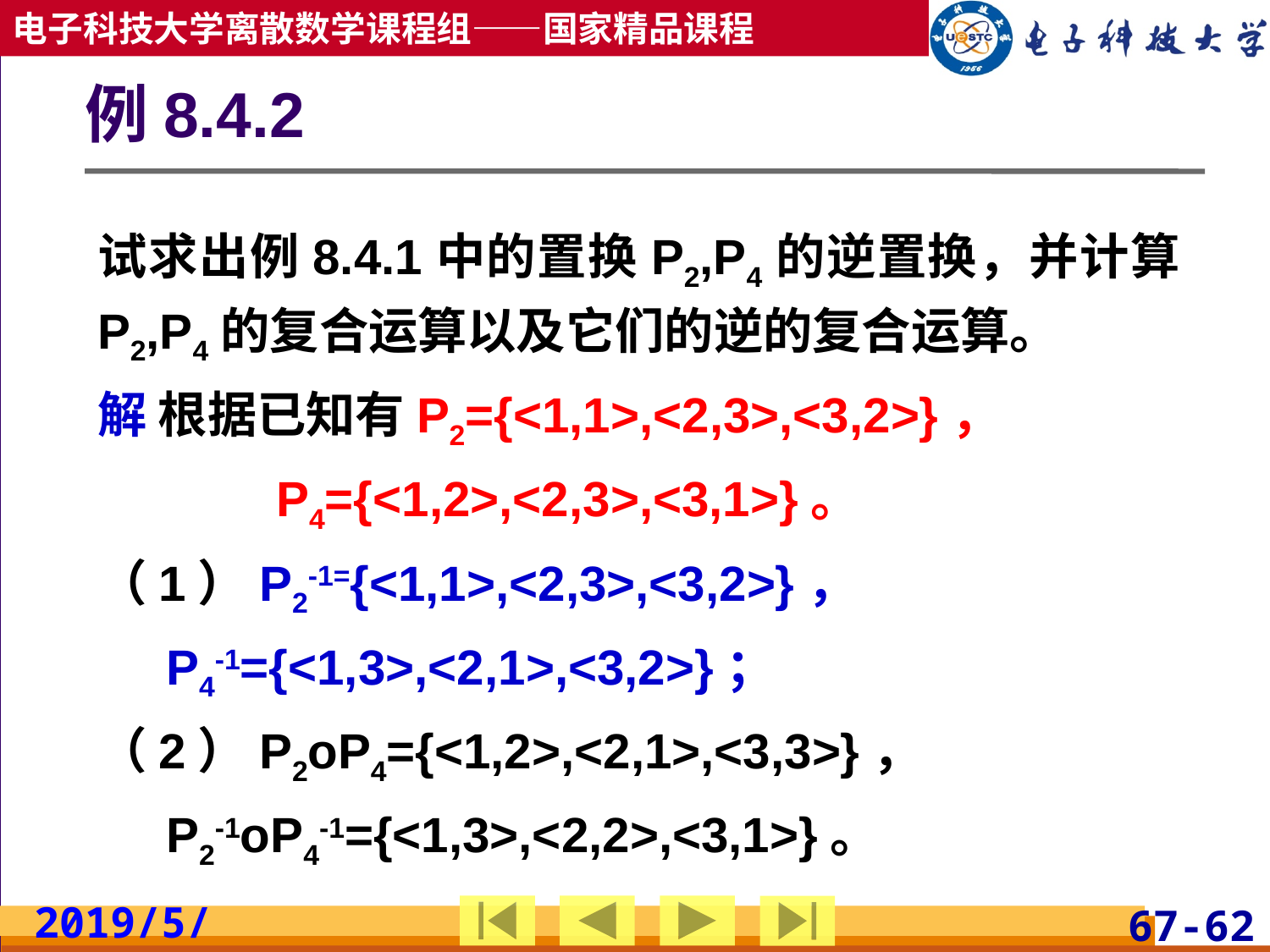

# 例8.4.2
试求出例8.4.1中的置换P2,P4的逆置换，并计算P2,P4的复合运算以及它们的逆的复合运算。
解 根据已知有P2={<1,1>,<2,3>,<3,2>}，
             P4={<1,2>,<2,3>,<3,1>}。
（1）P2-1={<1,1>,<2,3>,<3,2>}，
     P4-1={<1,3>,<2,1>,<3,2>}；
（2）P2oP4={<1,2>,<2,1>,<3,3>}，
     P2-1oP4-1={<1,3>,<2,2>,<3,1>}。
2019/5/8